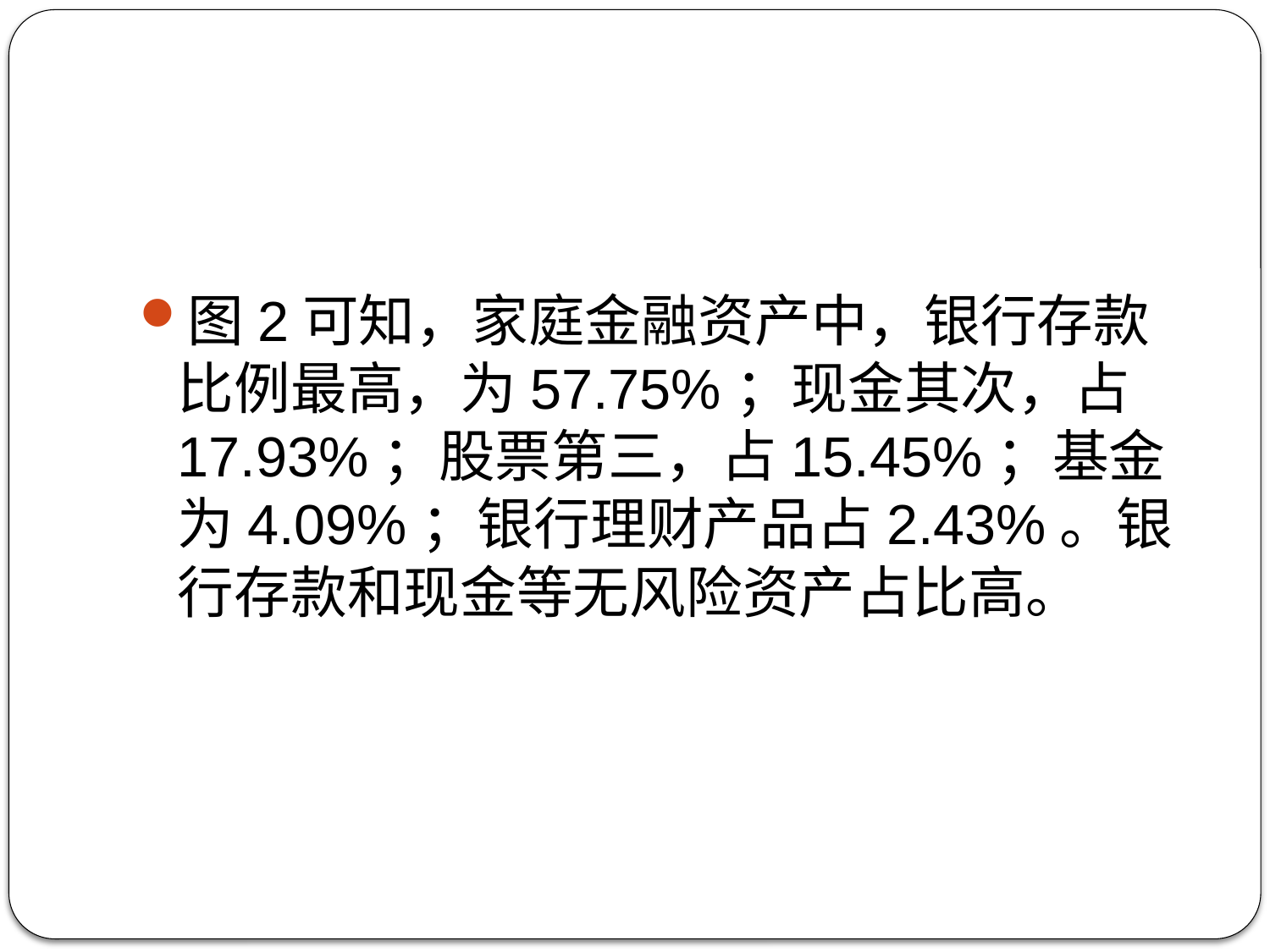

图2可知，家庭金融资产中，银行存款比例最高，为57.75%；现金其次，占17.93%；股票第三，占15.45%；基金为4.09%；银行理财产品占2.43%。银行存款和现金等无风险资产占比高。
24